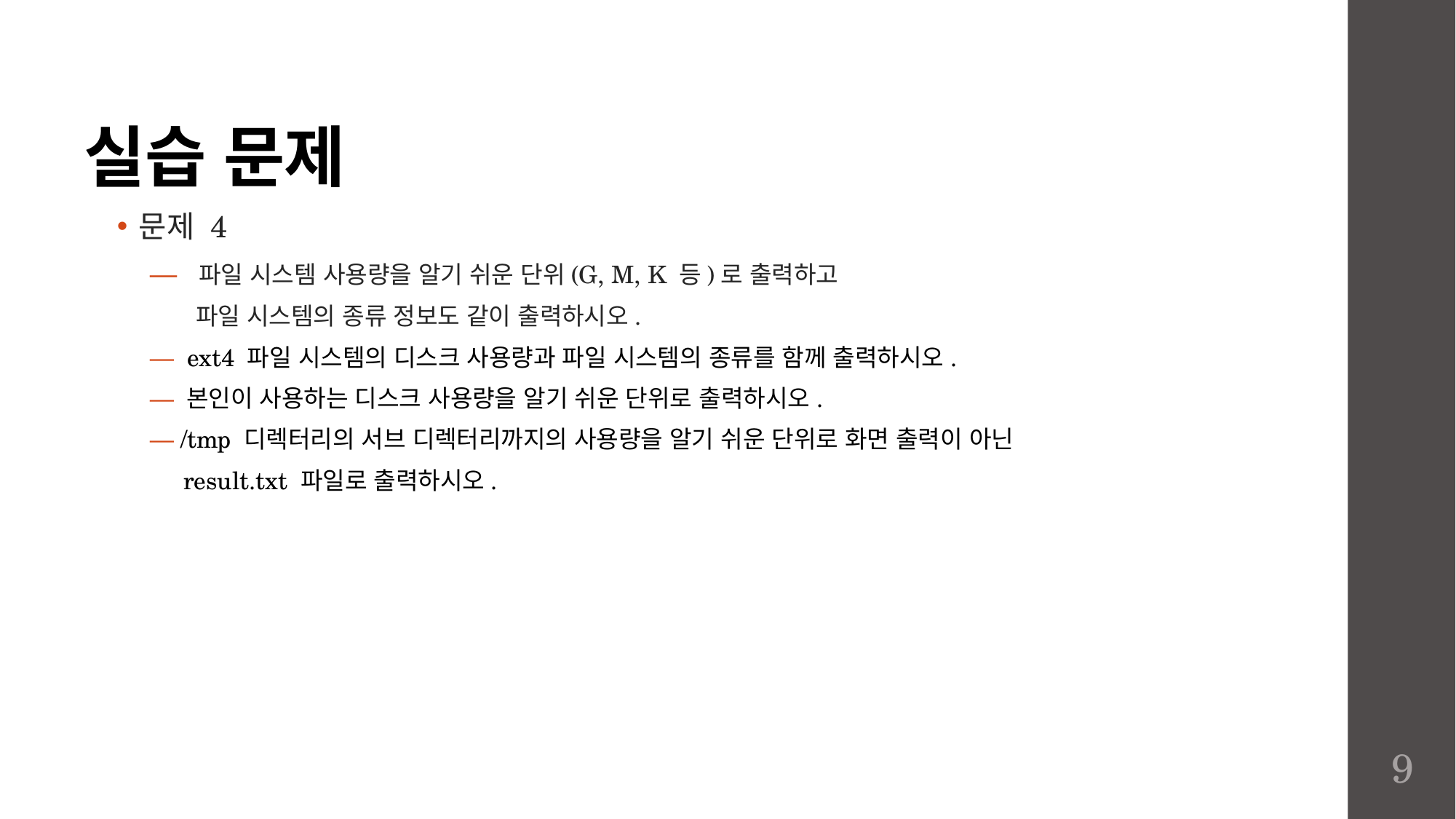

# 실습 문제
문제 4
  파일 시스템 사용량을 알기 쉬운 단위(G, M, K 등)로 출력하고
      파일 시스템의 종류 정보도 같이 출력하시오.
  ext4 파일 시스템의 디스크 사용량과 파일 시스템의 종류를 함께 출력하시오.
 본인이 사용하는 디스크 사용량을 알기 쉬운 단위로 출력하시오.
 /tmp 디렉터리의 서브 디렉터리까지의 사용량을 알기 쉬운 단위로 화면 출력이 아닌
     result.txt 파일로 출력하시오.

9